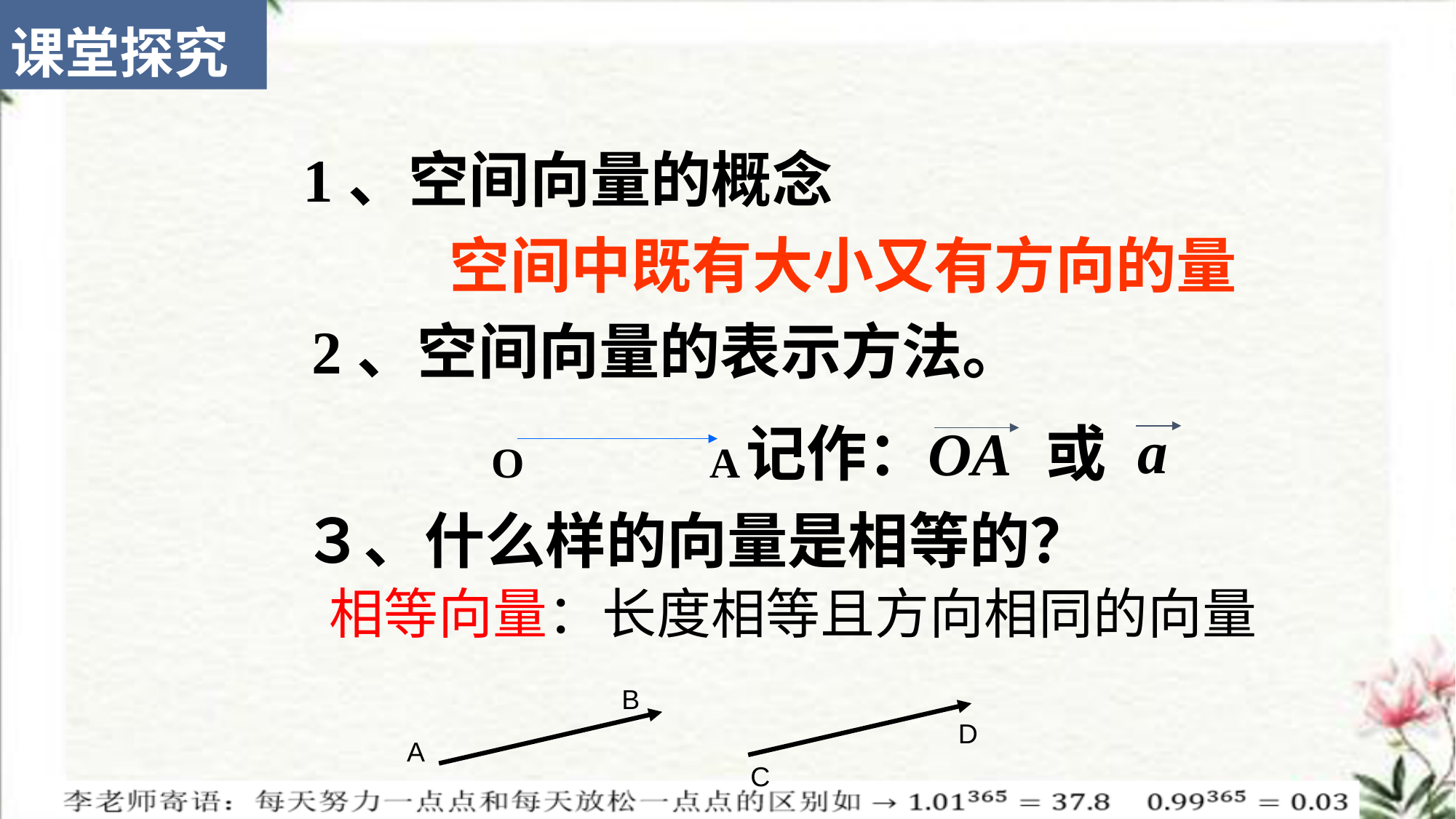

课堂探究
1、空间向量的概念
空间中既有大小又有方向的量
2、空间向量的表示方法。
a
记作：       或
OA
O
A
３、什么样的向量是相等的？
相等向量：长度相等且方向相同的向量
B
D
A
C